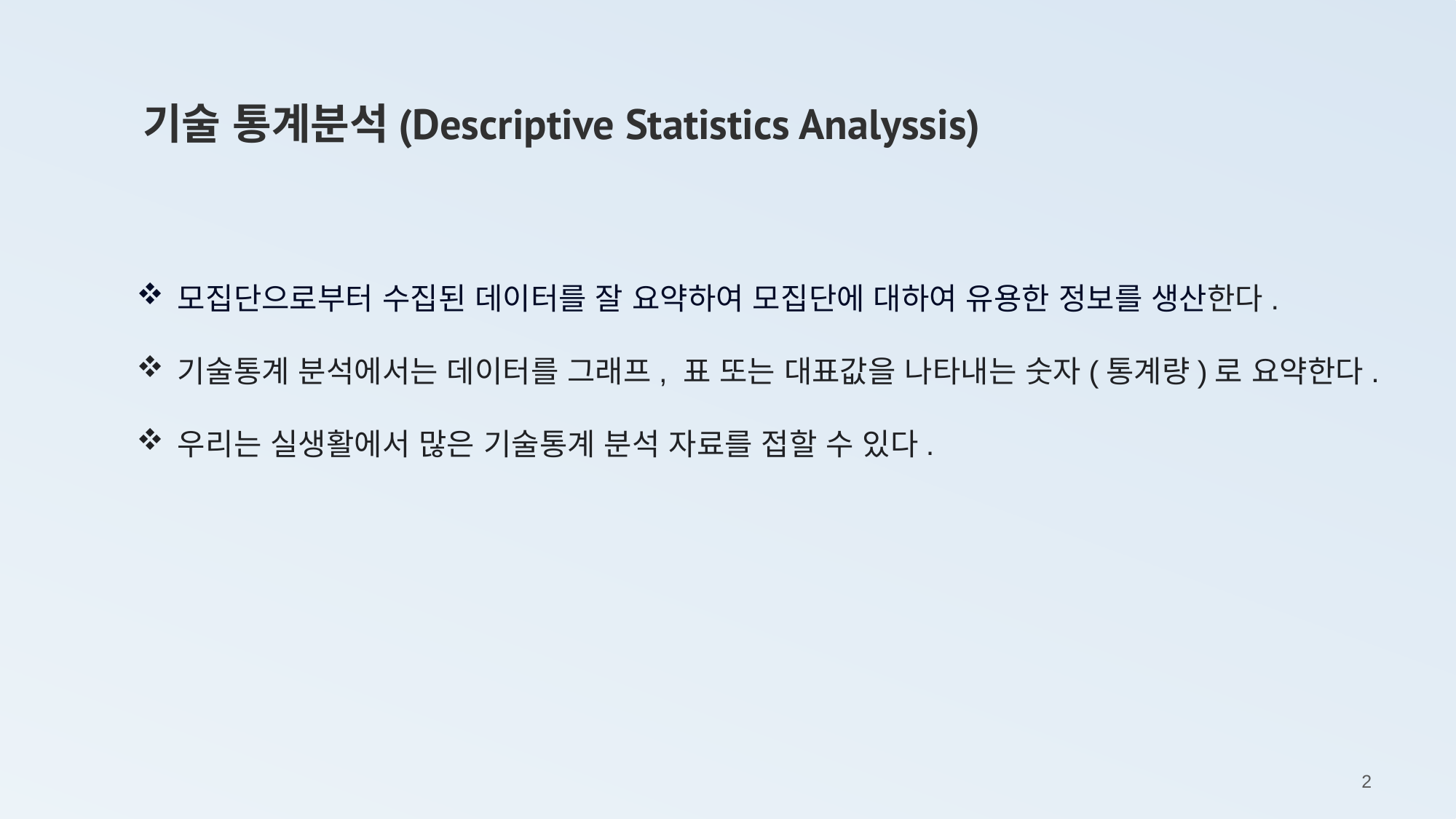

기술 통계분석(Descriptive Statistics Analyssis)
모집단으로부터 수집된 데이터를 잘 요약하여 모집단에 대하여 유용한 정보를 생산한다.
기술통계 분석에서는 데이터를 그래프, 표 또는 대표값을 나타내는 숫자(통계량)로 요약한다.
우리는 실생활에서 많은 기술통계 분석 자료를 접할 수 있다.
2